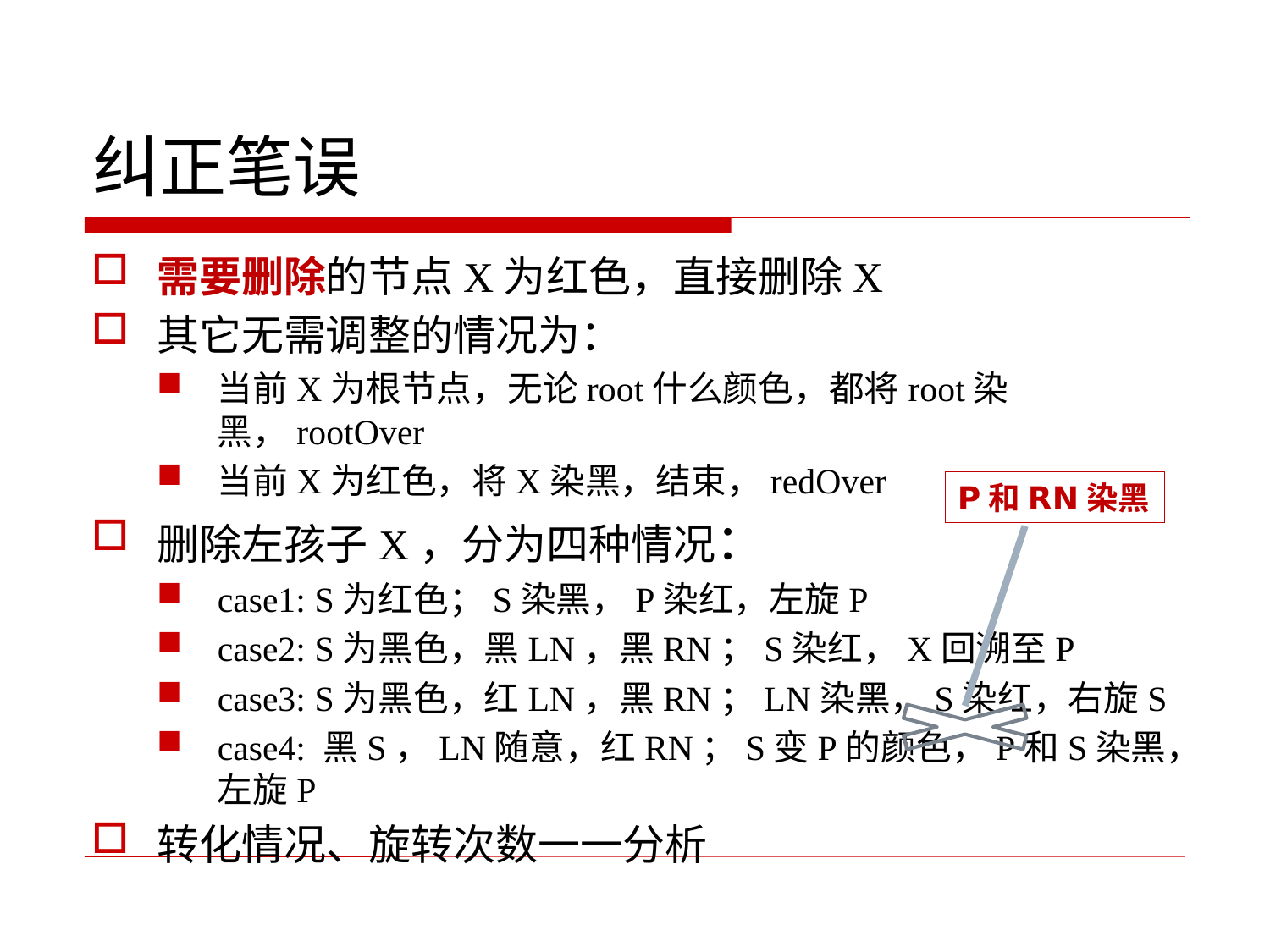

# 纠正笔误
需要删除的节点X为红色，直接删除X
其它无需调整的情况为：
当前X为根节点，无论root什么颜色，都将root染黑，rootOver
当前X为红色，将X染黑，结束，redOver
删除左孩子X，分为四种情况：
case1: S为红色；S染黑，P染红，左旋P
case2: S为黑色，黑LN，黑RN；S染红，X回溯至P
case3: S为黑色，红LN，黑RN；LN染黑，S染红，右旋S
case4: 黑S，LN随意，红RN；S变P的颜色，P和S染黑，左旋P
转化情况、旋转次数一一分析

P和RN染黑